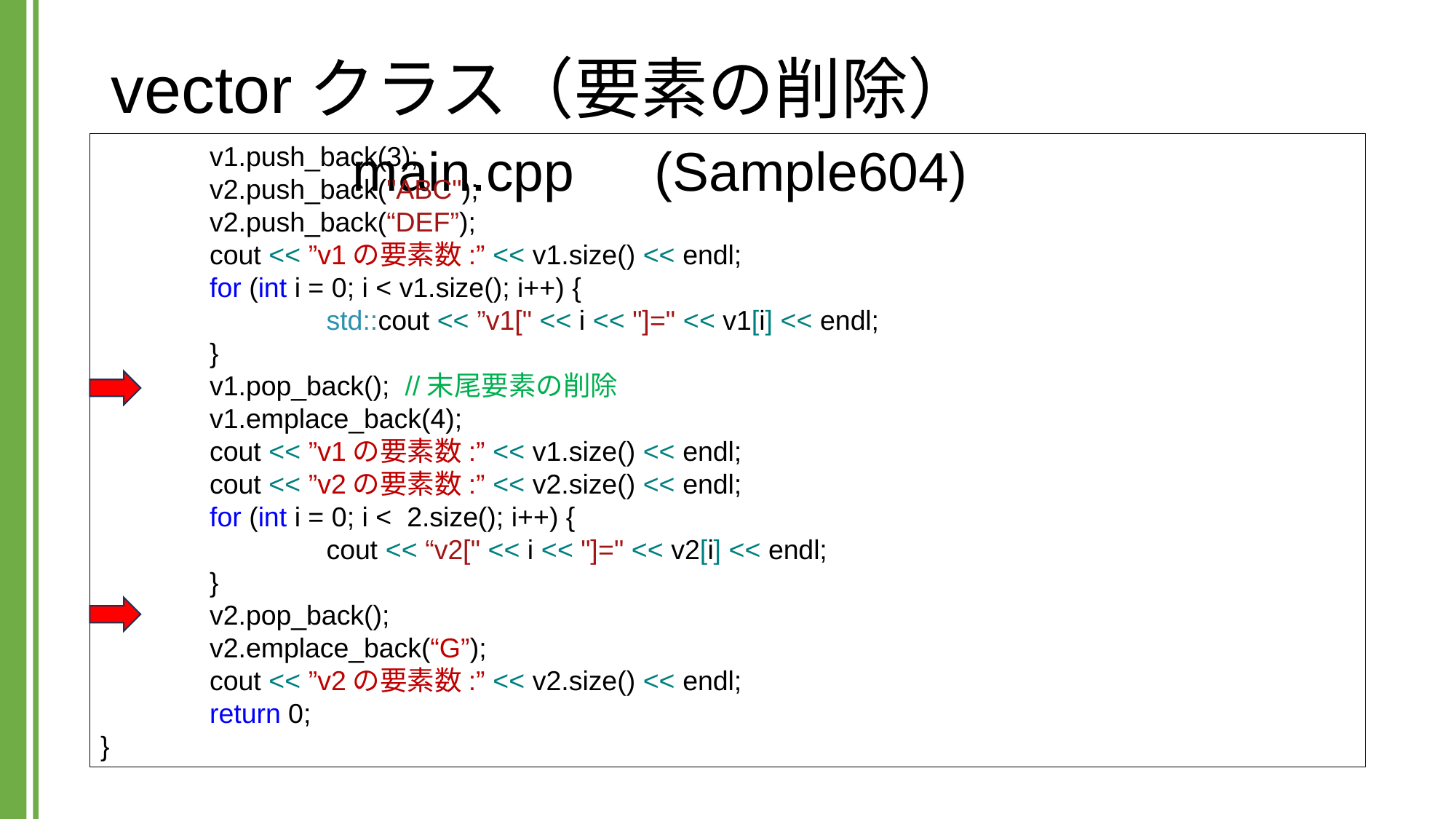

# vectorクラス（要素の削除）
	v1.push_back(3);
	v2.push_back("ABC");
	v2.push_back(“DEF”);
	cout << ”v1の要素数:” << v1.size() << endl;
	for (int i = 0; i < v1.size(); i++) {
		 std::cout << ”v1[" << i << "]=" << v1[i] << endl;
	}
	v1.pop_back();  //末尾要素の削除
	v1.emplace_back(4);
	cout << ”v1の要素数:” << v1.size() << endl;
	cout << ”v2の要素数:” << v2.size() << endl;
	for (int i = 0; i <  2.size(); i++) {
		 cout << “v2[" << i << "]=" << v2[i] << endl;
	}
	v2.pop_back();
	v2.emplace_back(“G”);
	cout << ”v2の要素数:” << v2.size() << endl;
	return 0;
}
                main.cpp　(Sample604)